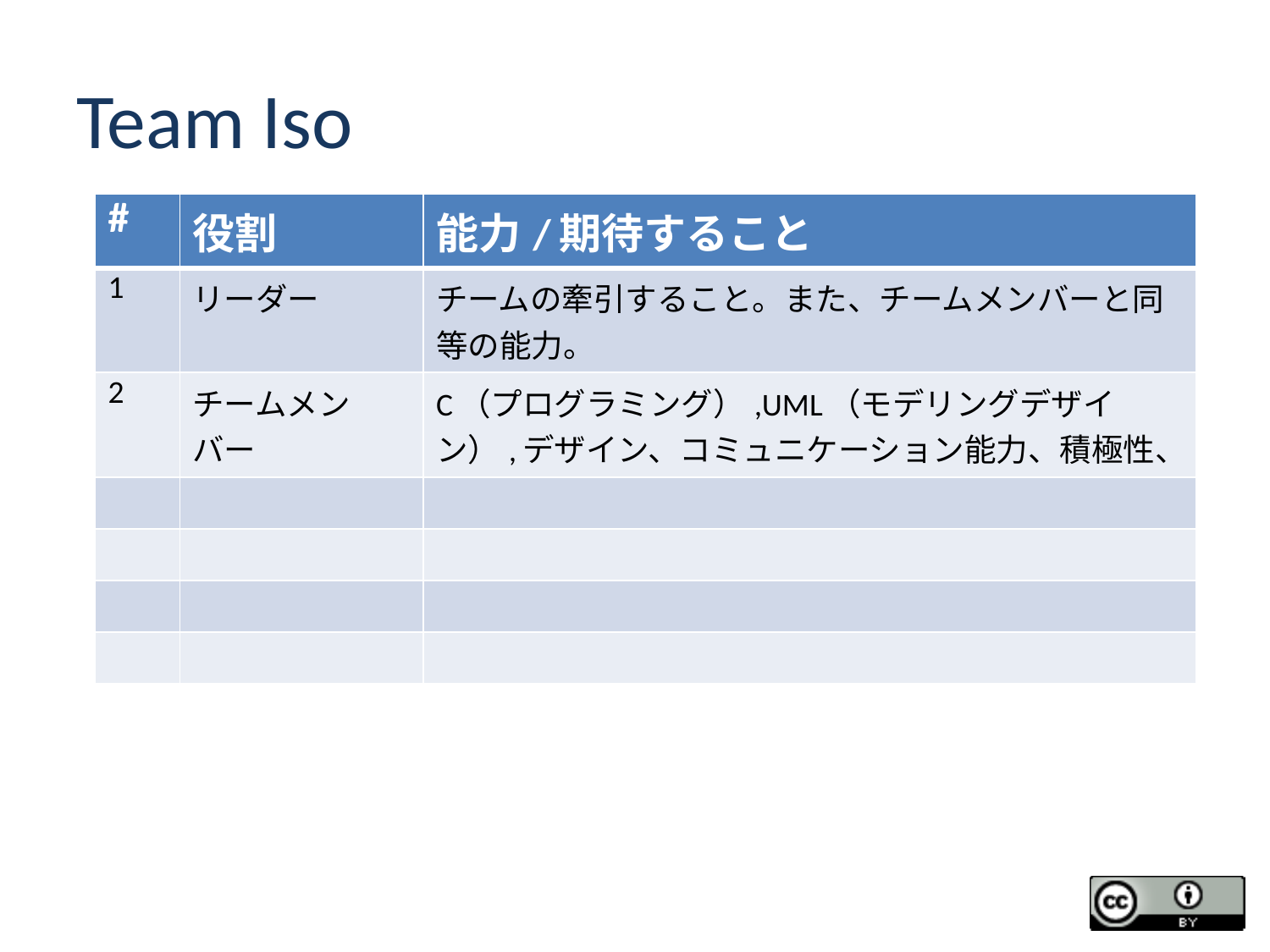

# Team Iso
| # | 役割 | 能力/期待すること |
| --- | --- | --- |
| 1 | リーダー | チームの牽引すること。また、チームメンバーと同等の能力。 |
| 2 | チームメンバー | C（プログラミング）,UML（モデリングデザイン）,デザイン、コミュニケーション能力、積極性、 |
|  |  |  |
|  |  |  |
|  |  |  |
|  |  |  |